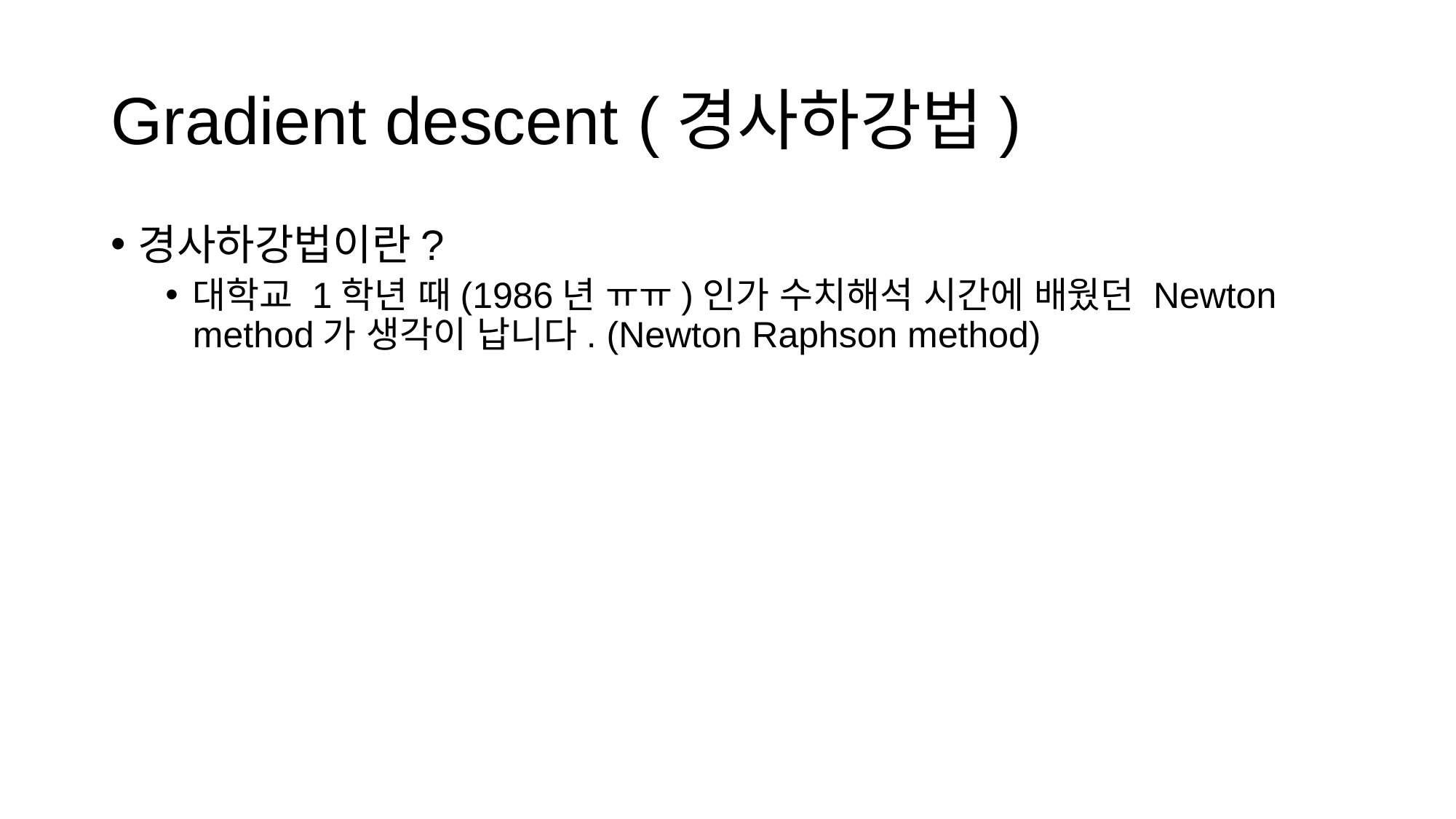

# Gradient descent (경사하강법)
경사하강법이란?
대학교 1학년 때(1986년 ㅠㅠ)인가 수치해석 시간에 배웠던 Newton method가 생각이 납니다. (Newton Raphson method)